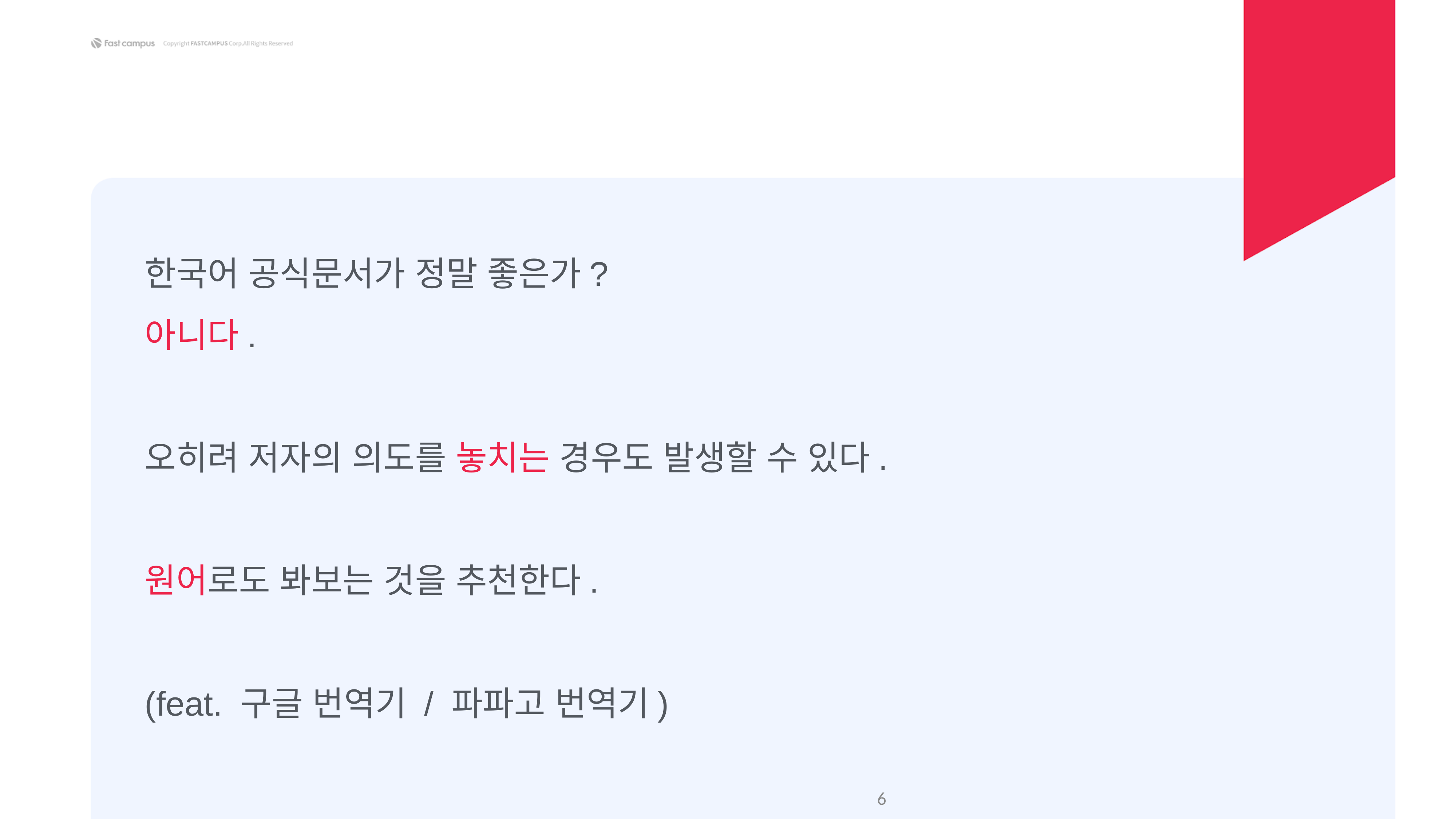

한국어 공식문서가 정말 좋은가?
아니다.

오히려 저자의 의도를 놓치는 경우도 발생할 수 있다.

원어로도 봐보는 것을 추천한다.

(feat. 구글 번역기 / 파파고 번역기)

6